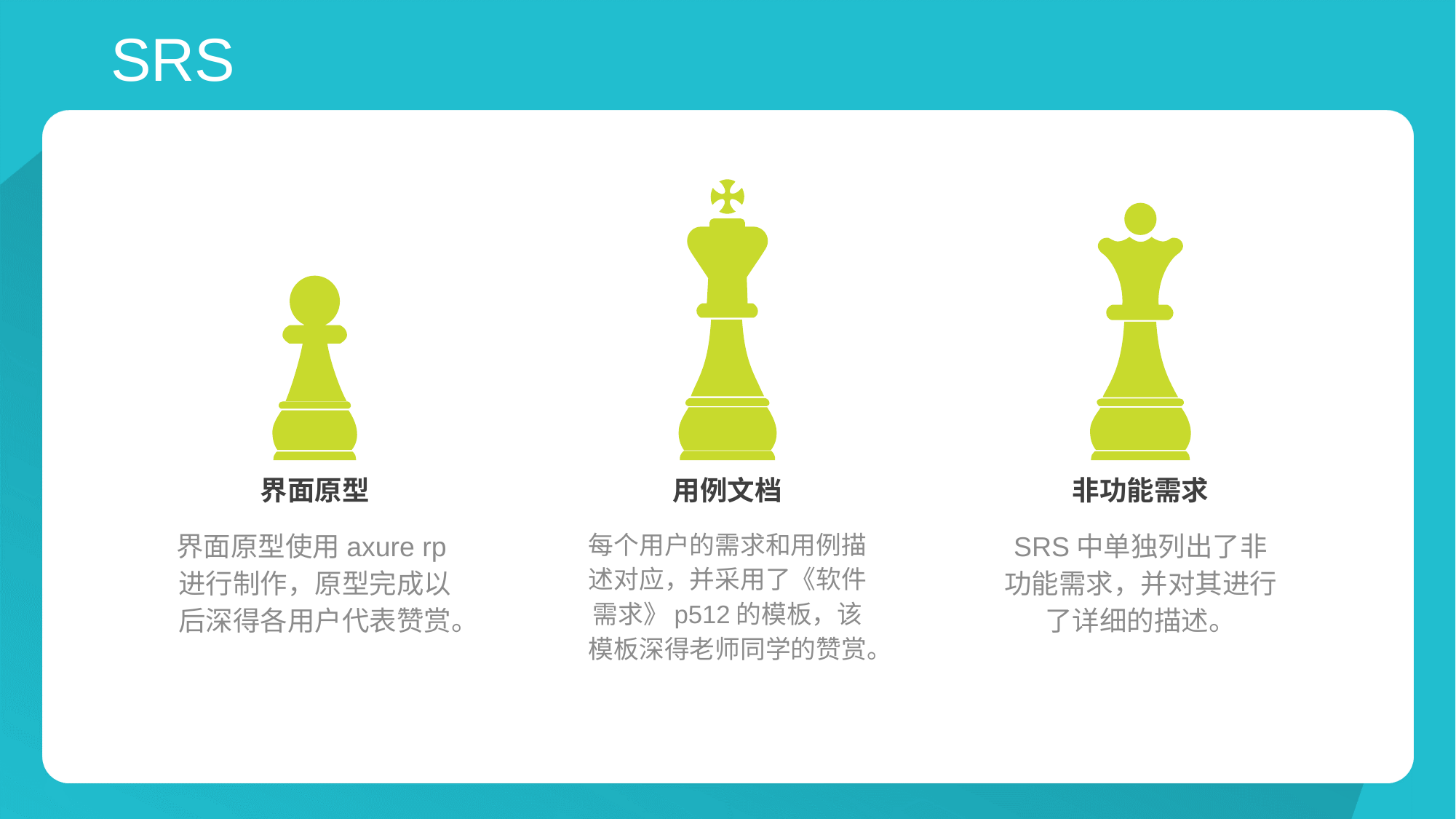

SRS

界面原型
用例文档
非功能需求
界面原型使用axure rp进行制作，原型完成以后深得各用户代表赞赏。
每个用户的需求和用例描述对应，并采用了《软件需求》p512的模板，该模板深得老师同学的赞赏。
SRS中单独列出了非功能需求，并对其进行了详细的描述。